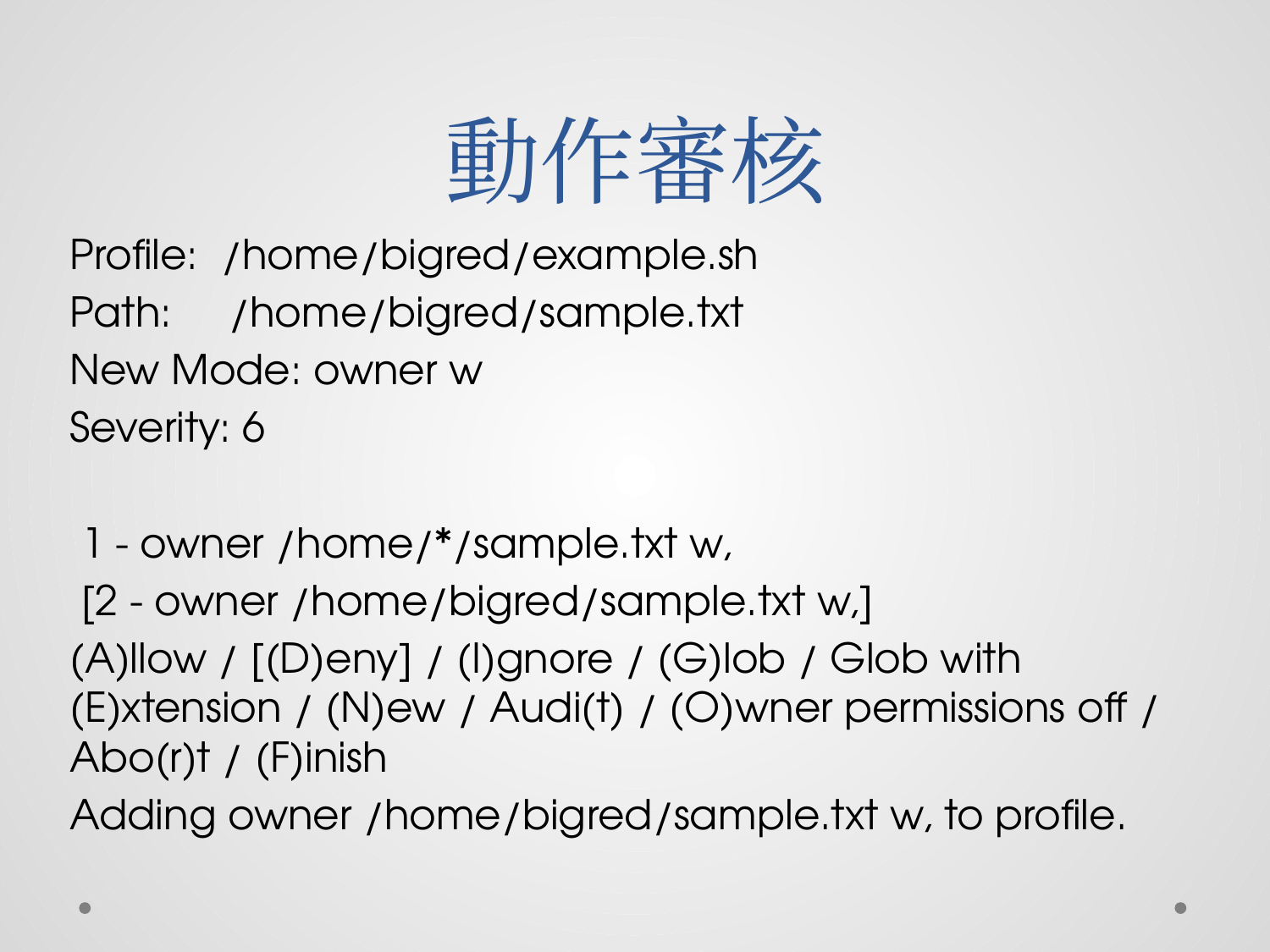

# 動作審核
Profile:  /home/bigred/example.sh
Path:     /home/bigred/sample.txt
New Mode: owner w
Severity: 6

 1 - owner /home/*/sample.txt w,
 [2 - owner /home/bigred/sample.txt w,]
(A)llow / [(D)eny] / (I)gnore / (G)lob / Glob with (E)xtension / (N)ew / Audi(t) / (O)wner permissions off / Abo(r)t / (F)inish
Adding owner /home/bigred/sample.txt w, to profile.